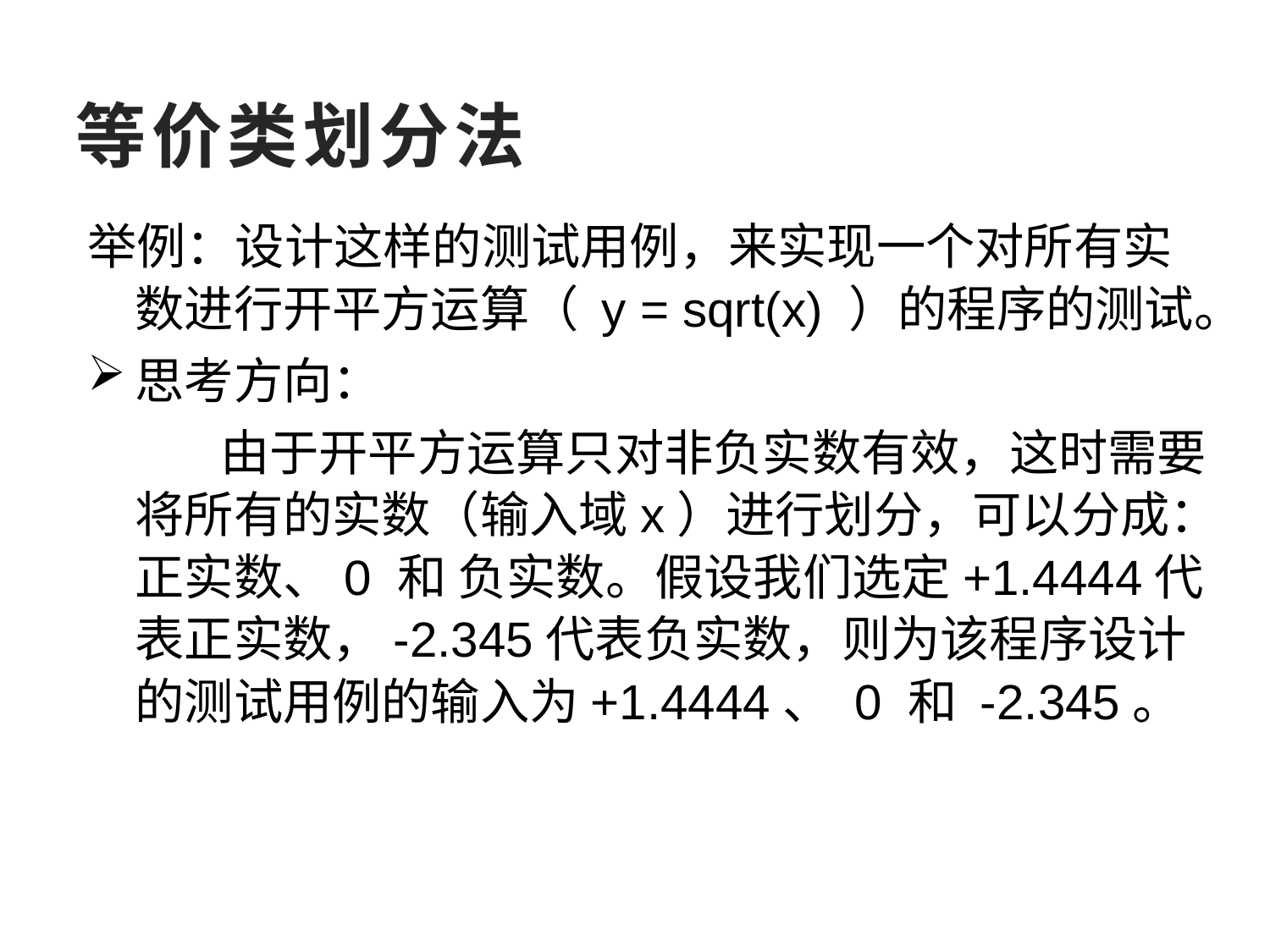

# 等价类划分法
举例：设计这样的测试用例，来实现一个对所有实数进行开平方运算（ y = sqrt(x) ）的程序的测试。
思考方向：
           由于开平方运算只对非负实数有效，这时需要将所有的实数（输入域x）进行划分，可以分成：正实数、0 和 负实数。假设我们选定+1.4444代表正实数，-2.345代表负实数，则为该程序设计的测试用例的输入为+1.4444、 0 和 -2.345。